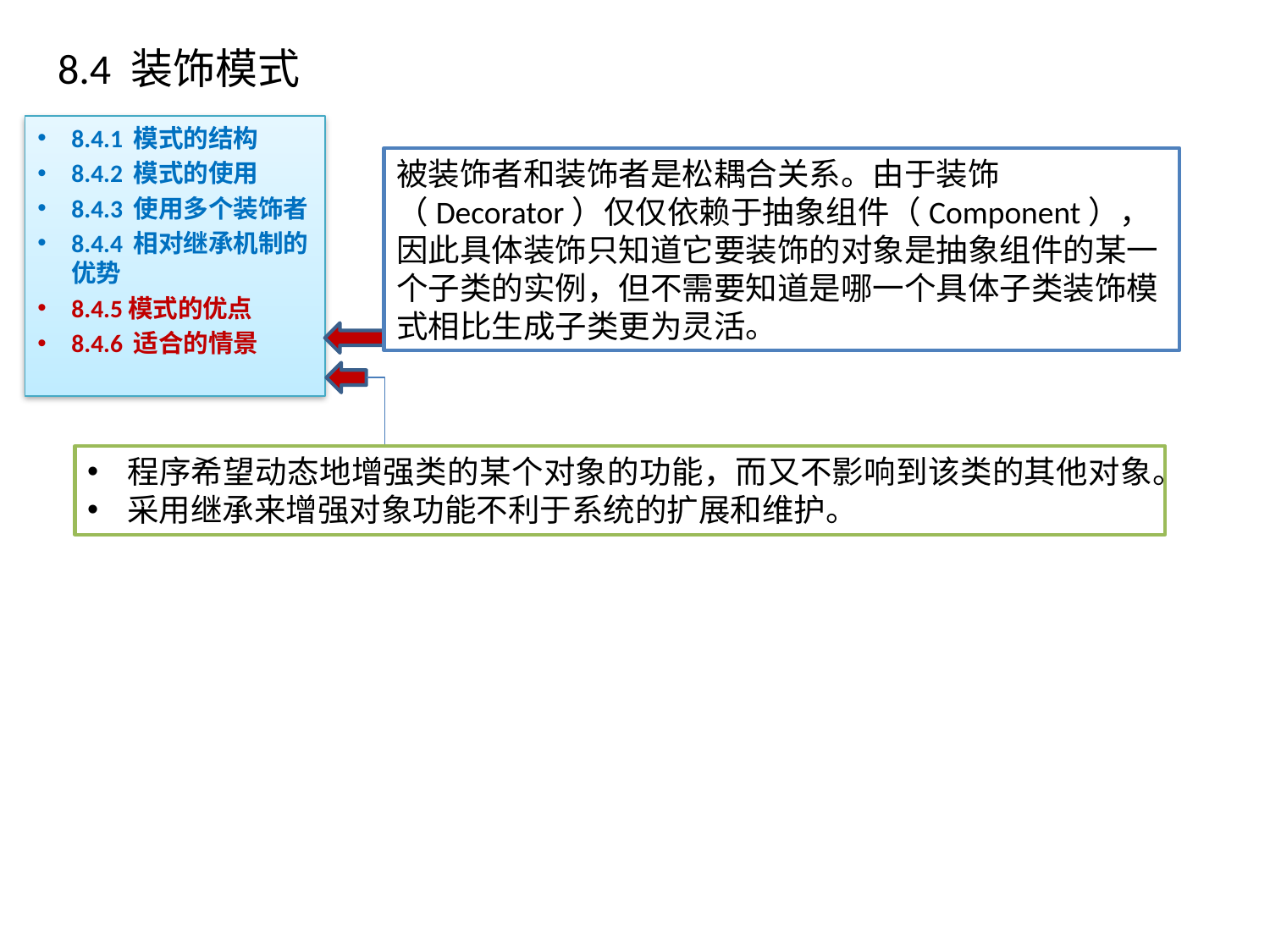

# 8.4 装饰模式
8.4.1 模式的结构
8.4.2 模式的使用
8.4.3 使用多个装饰者
8.4.4 相对继承机制的优势
8.4.5模式的优点
8.4.6 适合的情景
被装饰者和装饰者是松耦合关系。由于装饰（Decorator）仅仅依赖于抽象组件（Component），因此具体装饰只知道它要装饰的对象是抽象组件的某一个子类的实例，但不需要知道是哪一个具体子类装饰模式相比生成子类更为灵活。

程序希望动态地增强类的某个对象的功能，而又不影响到该类的其他对象。
采用继承来增强对象功能不利于系统的扩展和维护。